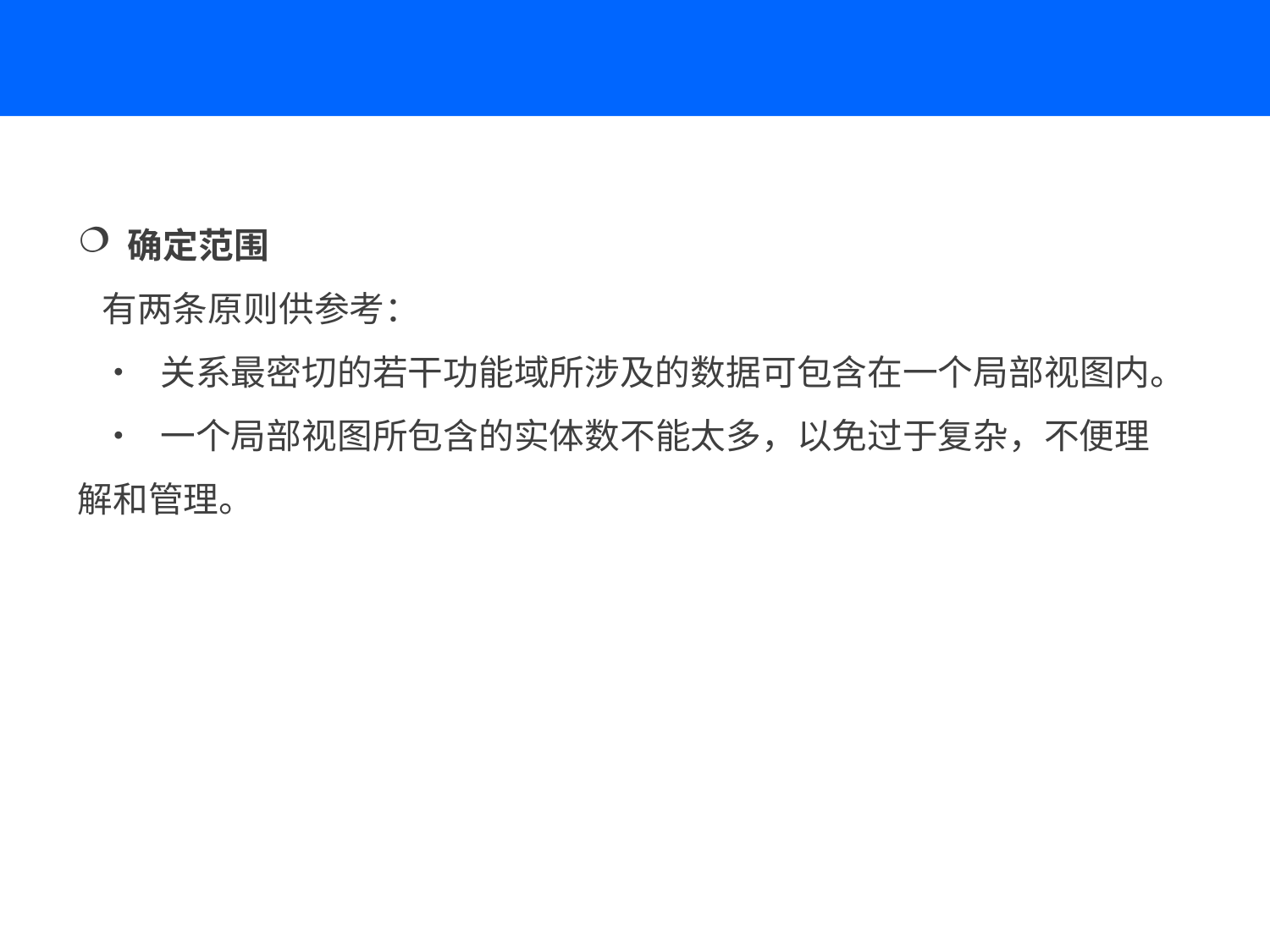

#
 确定范围
  有两条原则供参考：
   •  关系最密切的若干功能域所涉及的数据可包含在一个局部视图内。
   •  一个局部视图所包含的实体数不能太多，以免过于复杂，不便理解和管理。